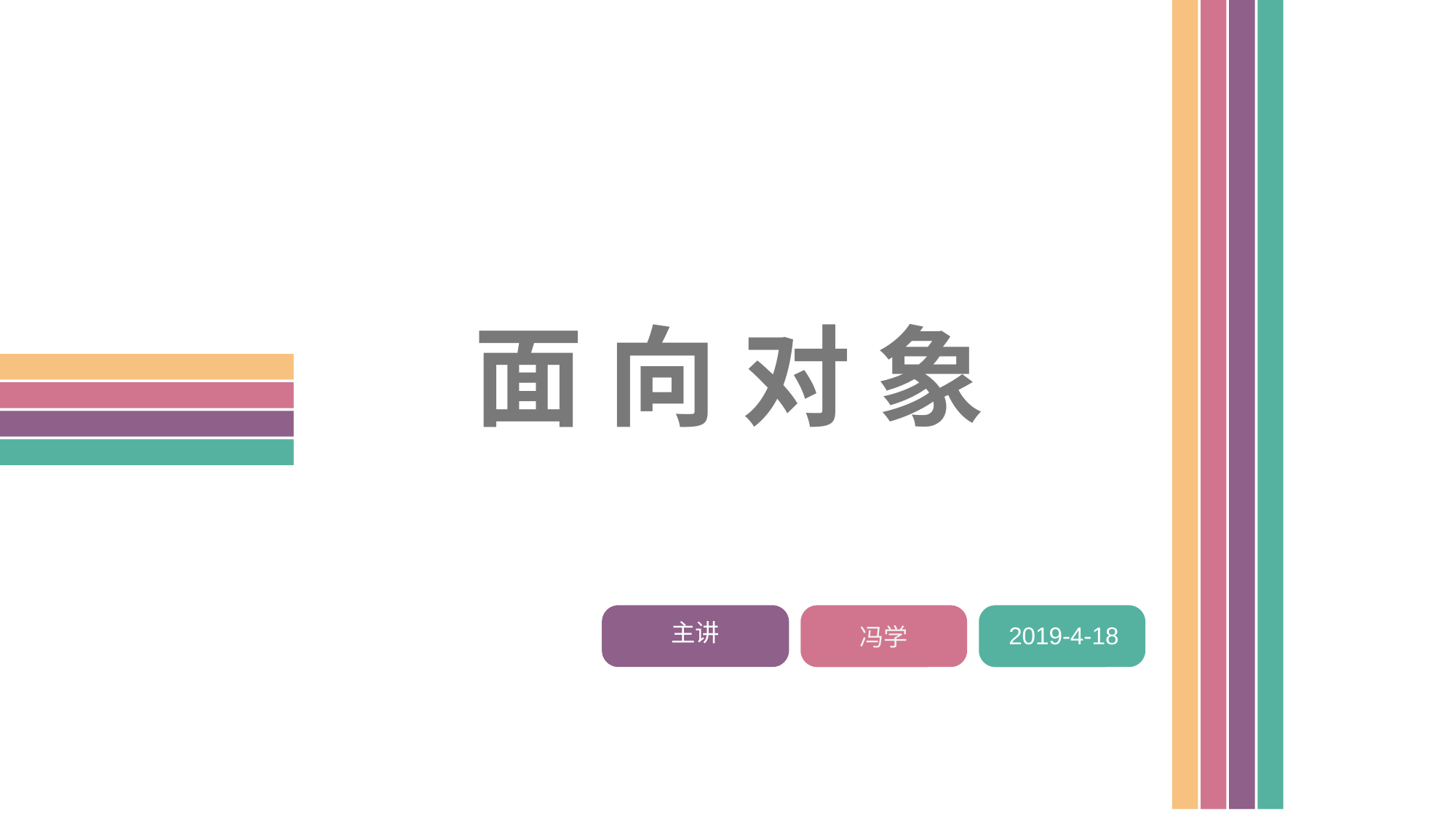

面 向 对 象

主讲
冯学

2019-4-18